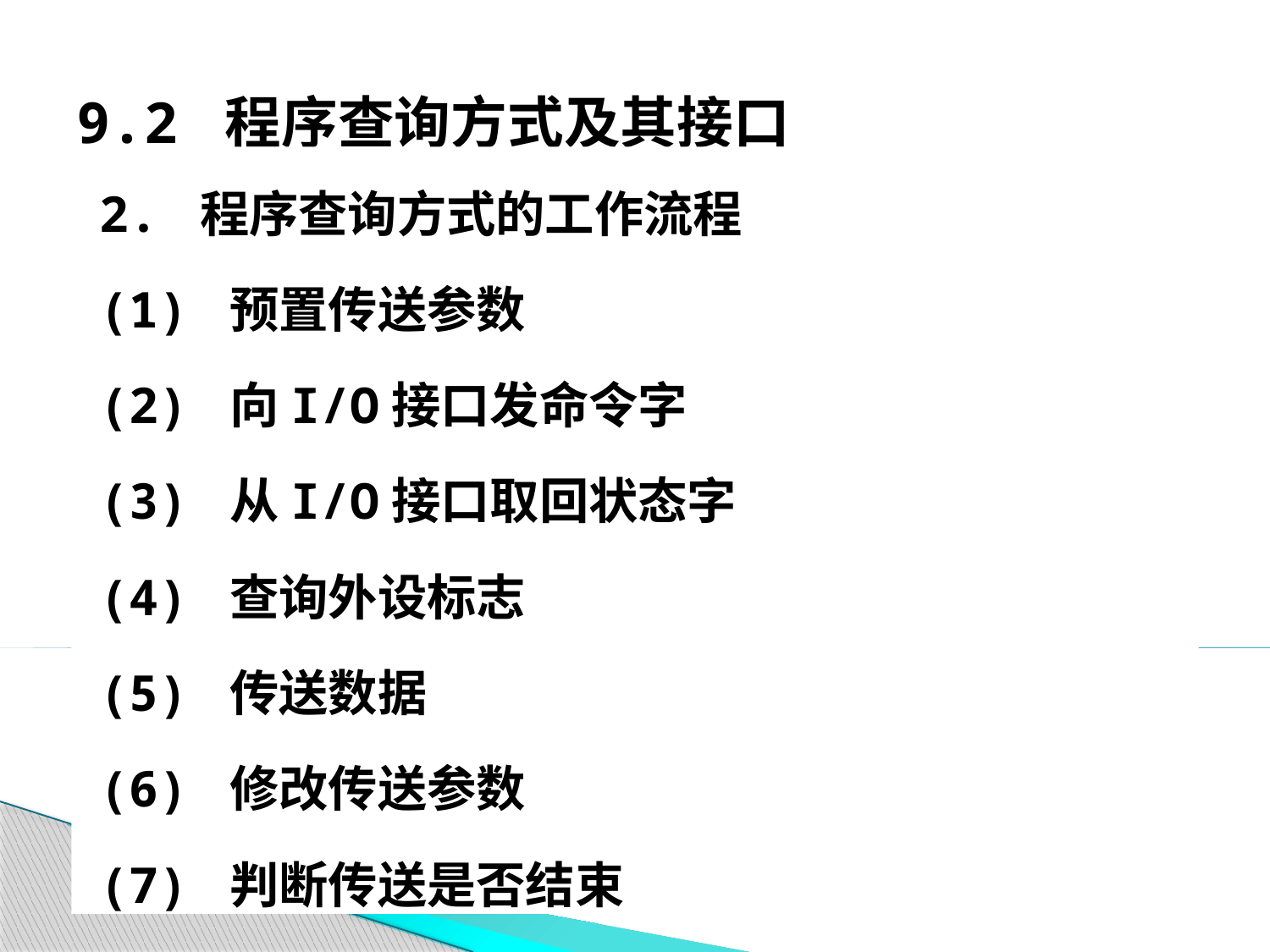

# 9.2 程序查询方式及其接口
2. 程序查询方式的工作流程
(1) 预置传送参数
(2) 向I/O接口发命令字
(3) 从I/O接口取回状态字
(4) 查询外设标志
(5) 传送数据
(6) 修改传送参数
(7) 判断传送是否结束